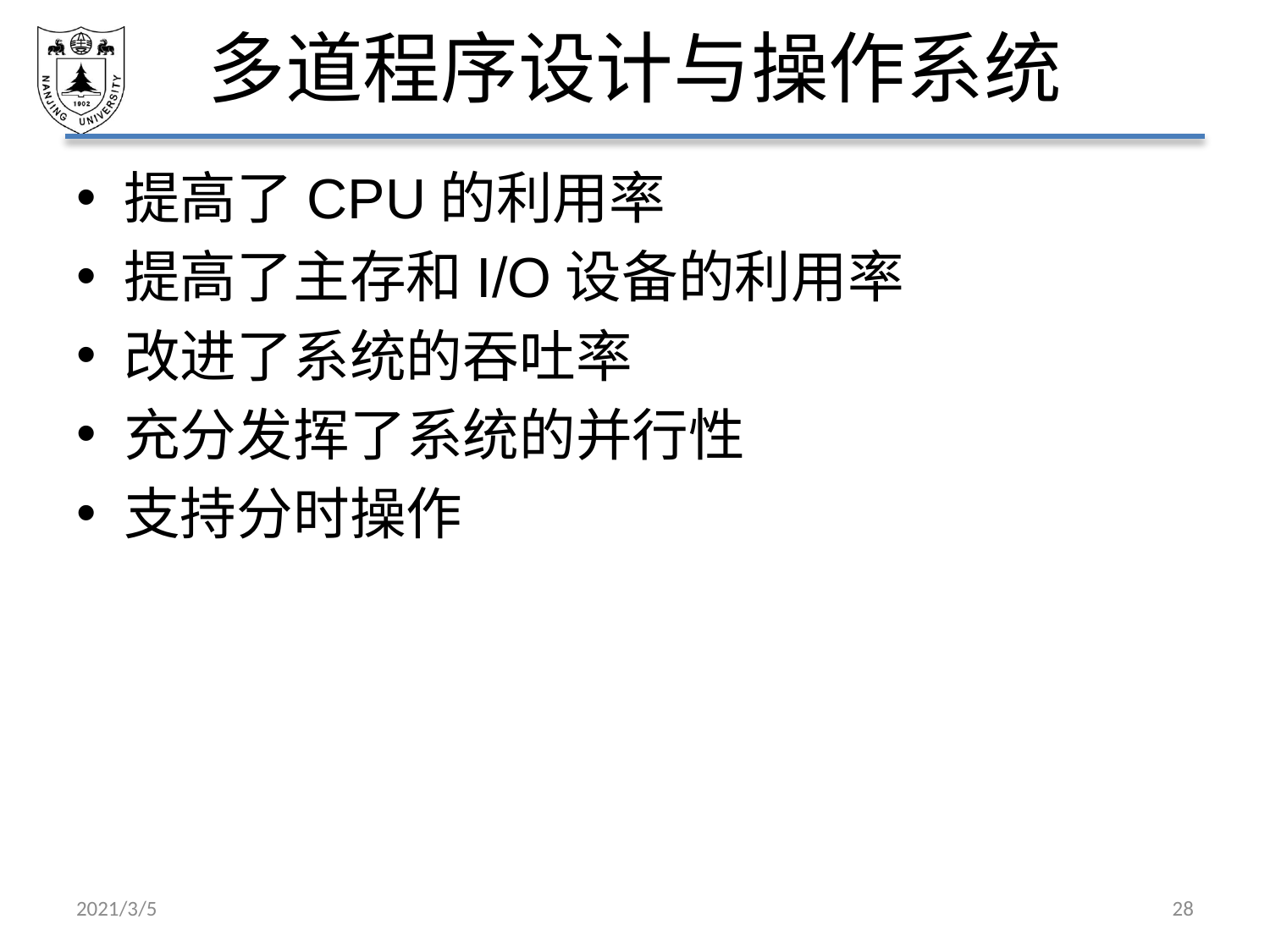

# 多道程序设计与操作系统
提高了CPU的利用率
提高了主存和I/O设备的利用率
改进了系统的吞吐率
充分发挥了系统的并行性
支持分时操作

2021/3/5
28